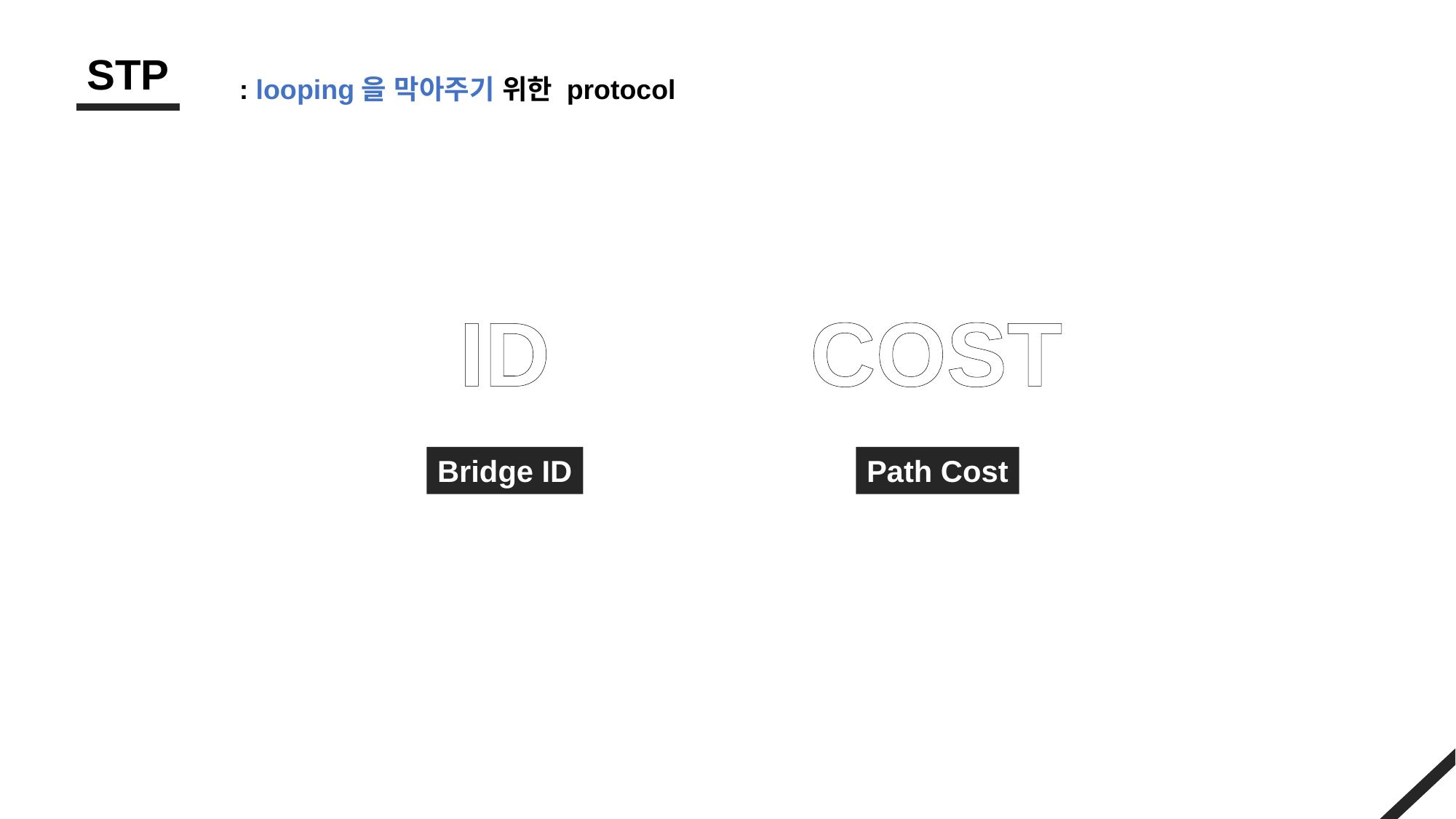

STP
: looping을 막아주기 위한 protocol

COST
ID
Bridge ID
Path Cost